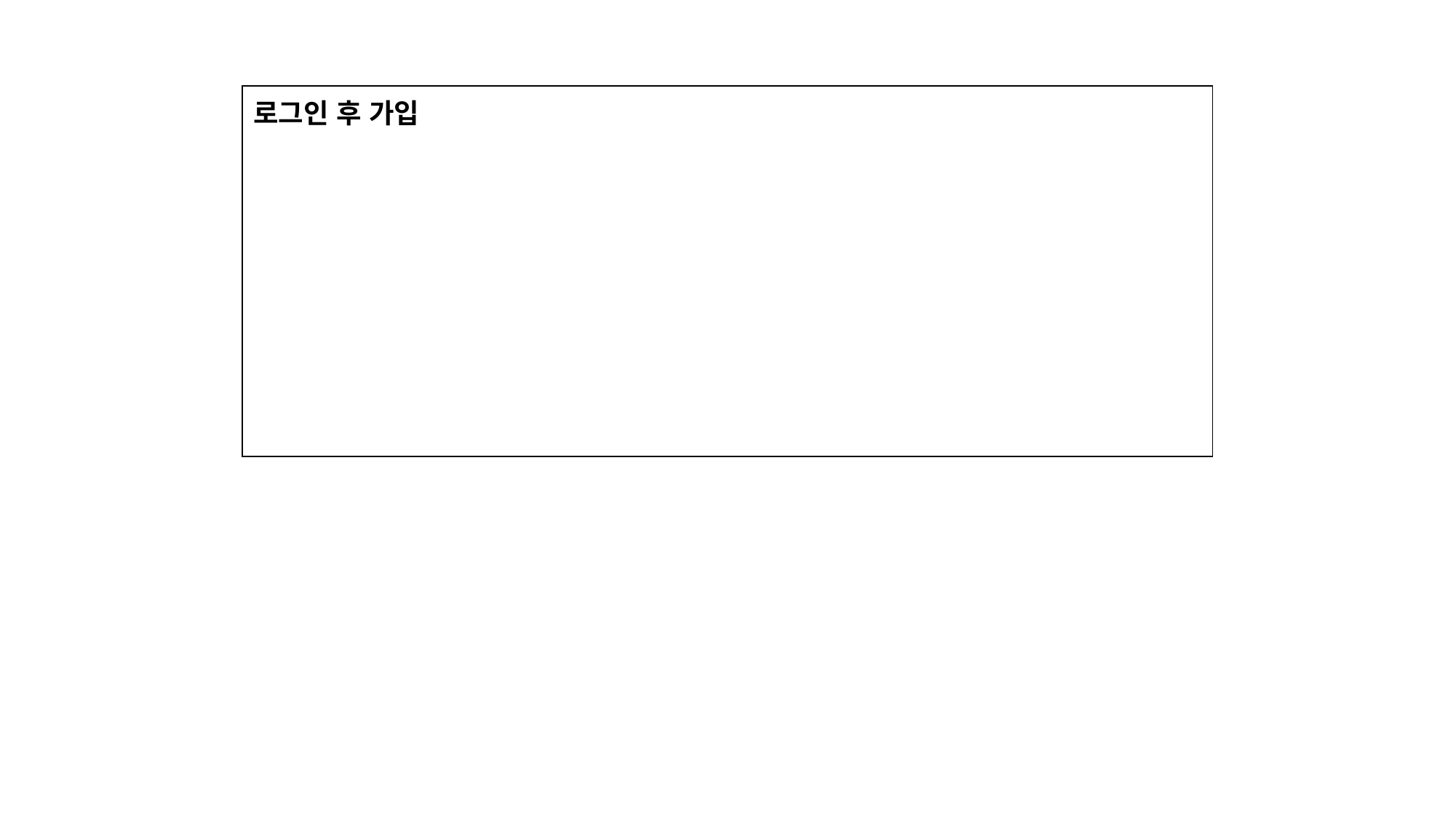

| 로그인 후 가입 |
| --- |